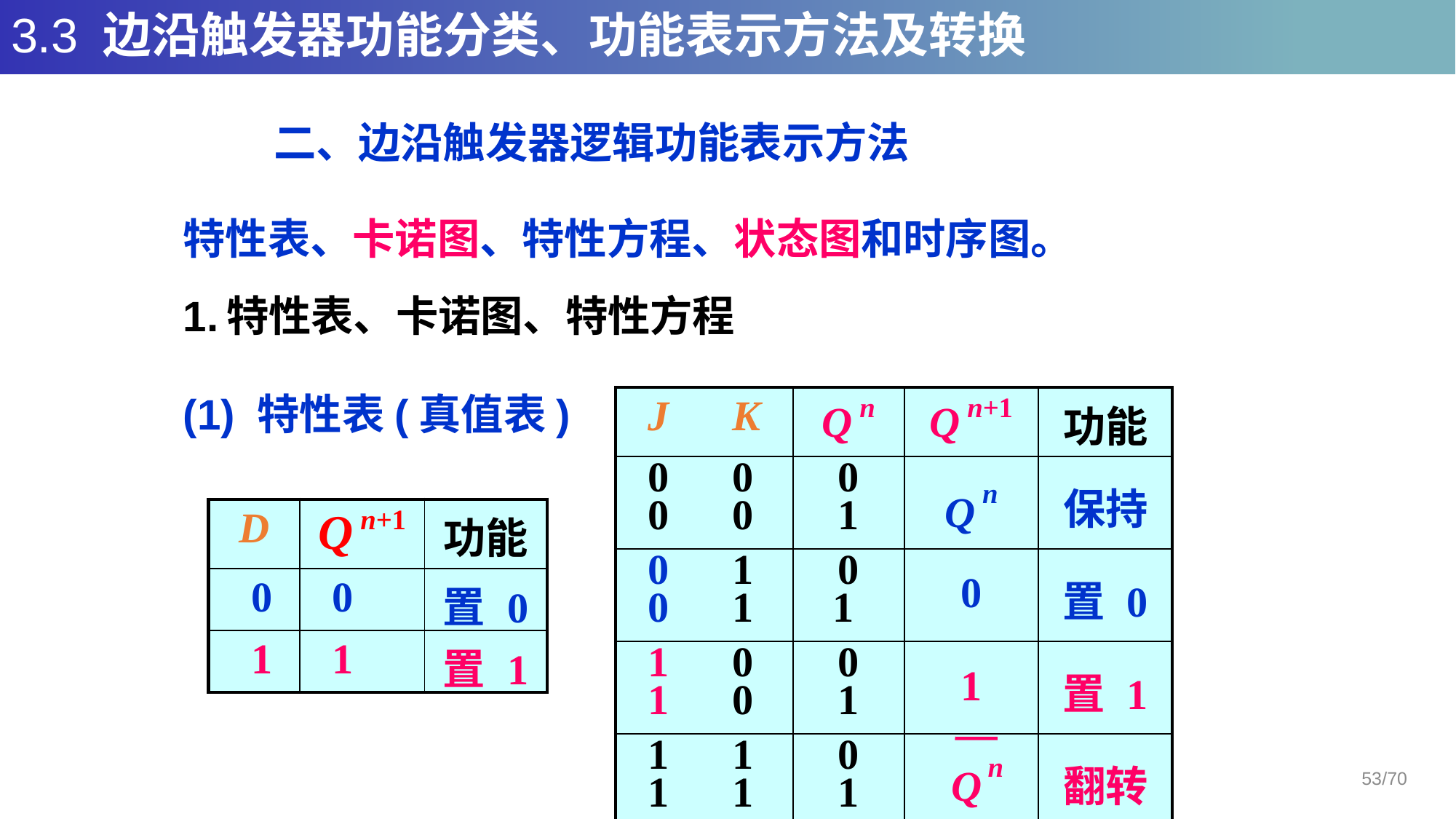

# 3.3 边沿触发器功能分类、功能表示方法及转换
二、边沿触发器逻辑功能表示方法
特性表、卡诺图、特性方程、状态图和时序图。
1. 特性表、卡诺图、特性方程
(1) 特性表(真值表)
| J K | Q n | Q n+1 | 功能 |
| --- | --- | --- | --- |
| 0 0 0 0 | 0 1 | Q n | 保持 |
| 0 1 0 1 | 0 1 | 0 | 置 0 |
| 1 0 1 0 | 0 1 | 1 | 置 1 |
| 1 1 1 1 | 0 1 | Q n | 翻转 |
| D | Q n+1 | 功能 |
| --- | --- | --- |
| 0 | 0 | 置 0 |
| 1 | 1 | 置 1 |

53/70